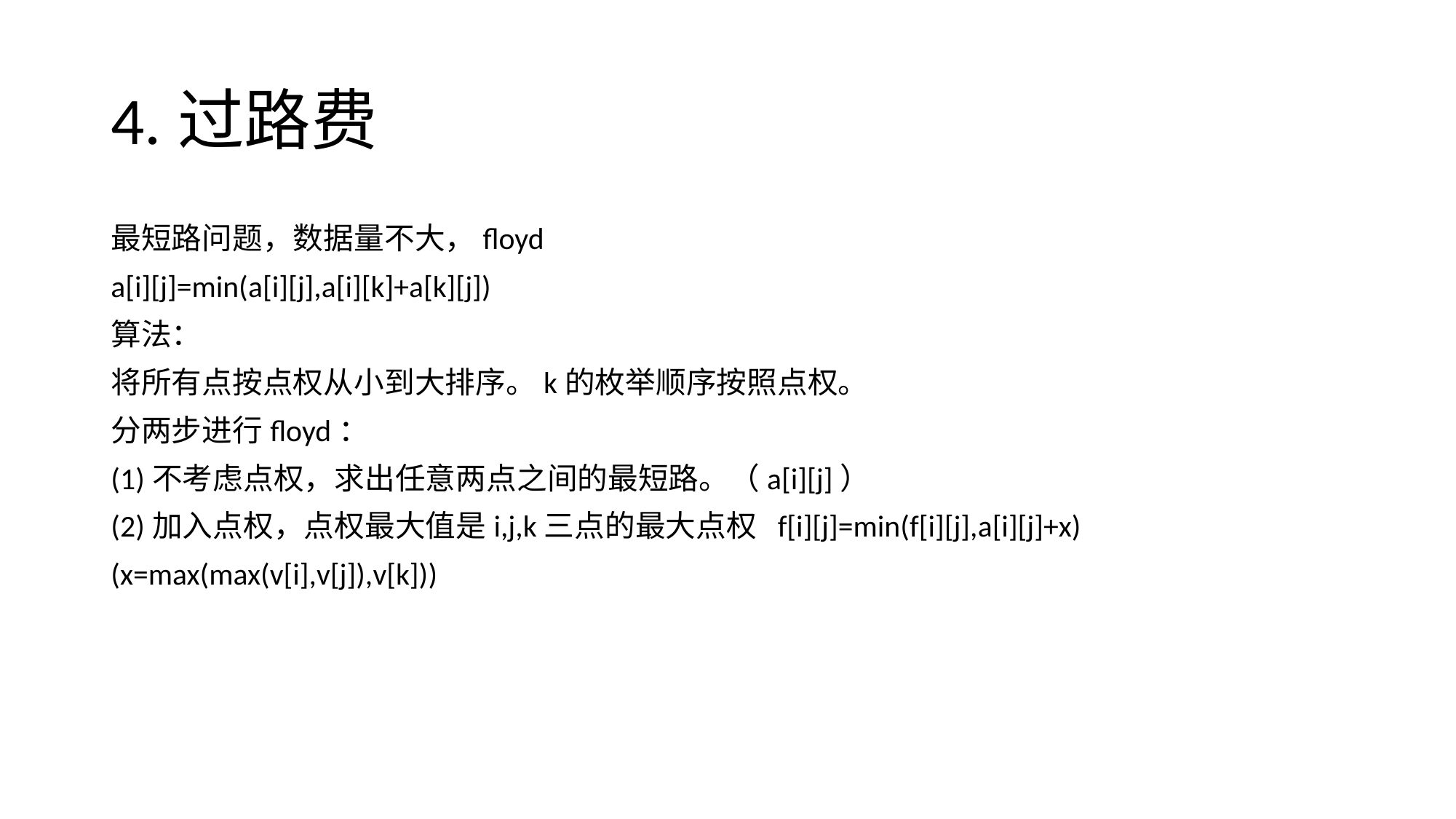

# 4.过路费
最短路问题，数据量不大，floyd
a[i][j]=min(a[i][j],a[i][k]+a[k][j])
算法：
将所有点按点权从小到大排序。k的枚举顺序按照点权。
分两步进行floyd：
(1)不考虑点权，求出任意两点之间的最短路。（a[i][j]）
(2)加入点权，点权最大值是i,j,k三点的最大点权  f[i][j]=min(f[i][j],a[i][j]+x)
(x=max(max(v[i],v[j]),v[k]))